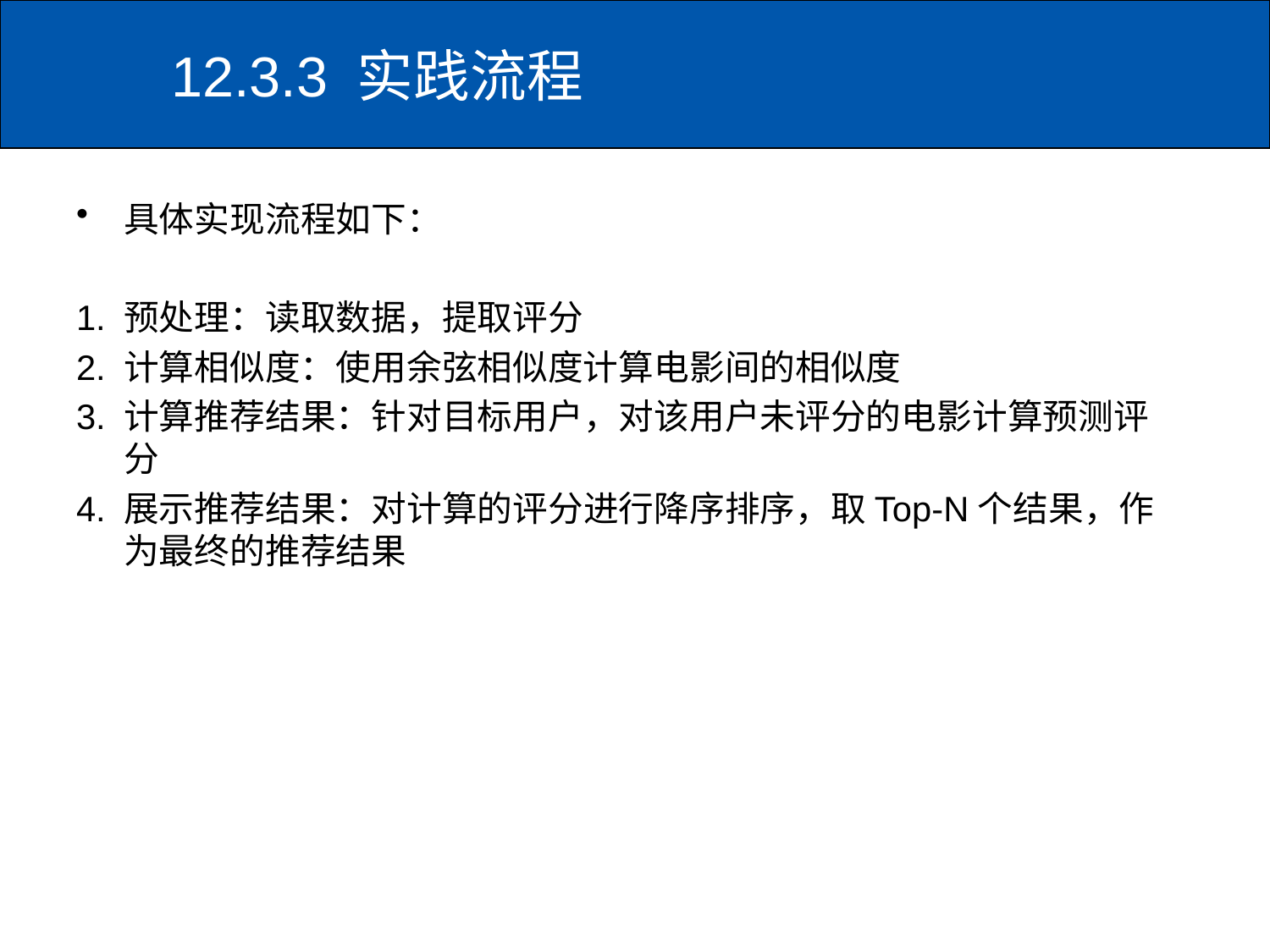

12.3.3 实践流程
# 具体实现流程如下：

预处理：读取数据，提取评分
计算相似度：使用余弦相似度计算电影间的相似度
计算推荐结果：针对目标用户，对该用户未评分的电影计算预测评分
展示推荐结果：对计算的评分进行降序排序，取Top-N个结果，作为最终的推荐结果